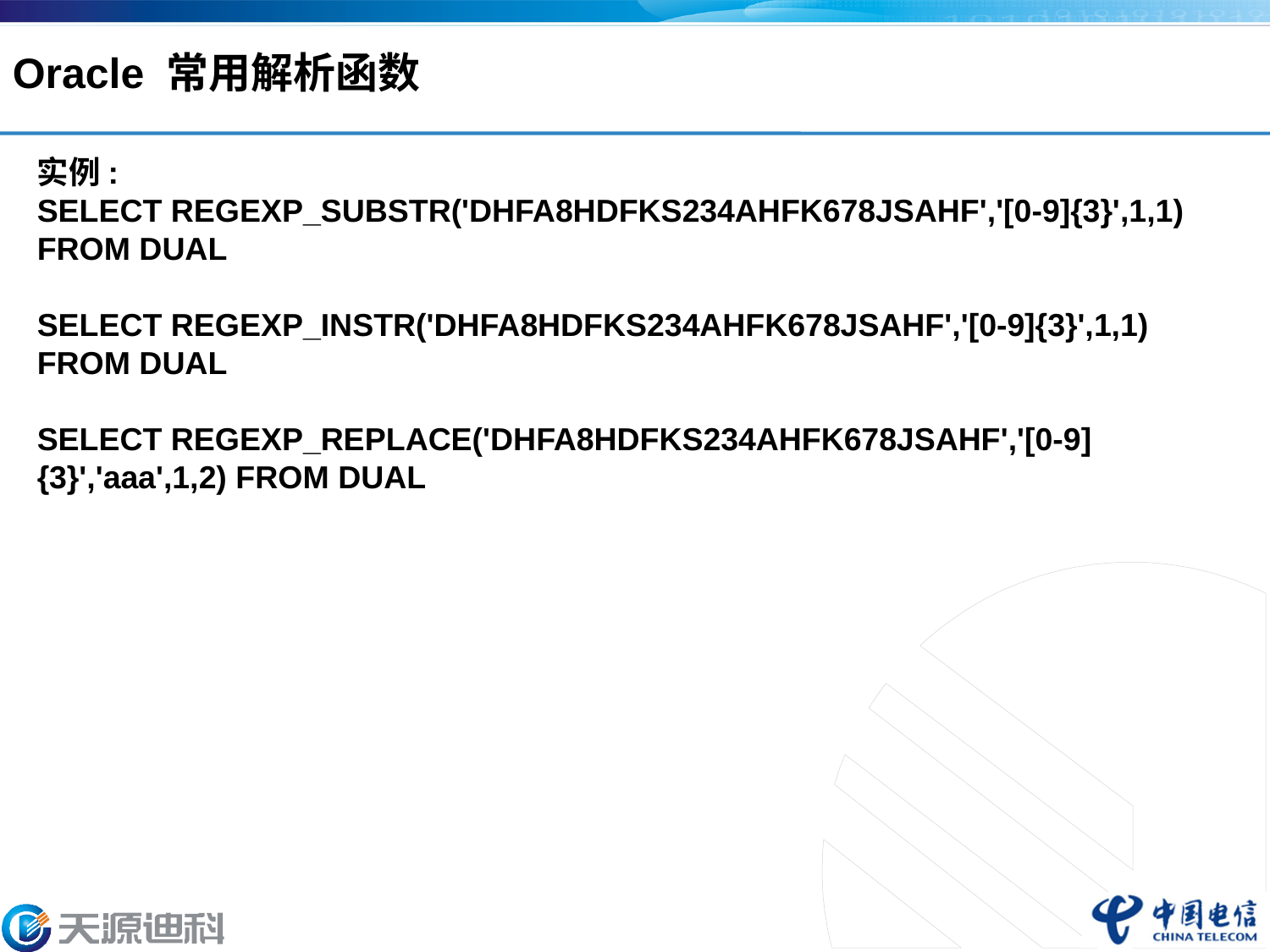

Oracle 常用解析函数
实例:
SELECT REGEXP_SUBSTR('DHFA8HDFKS234AHFK678JSAHF','[0-9]{3}',1,1) FROM DUAL

SELECT REGEXP_INSTR('DHFA8HDFKS234AHFK678JSAHF','[0-9]{3}',1,1) FROM DUAL

SELECT REGEXP_REPLACE('DHFA8HDFKS234AHFK678JSAHF','[0-9]{3}','aaa',1,2) FROM DUAL